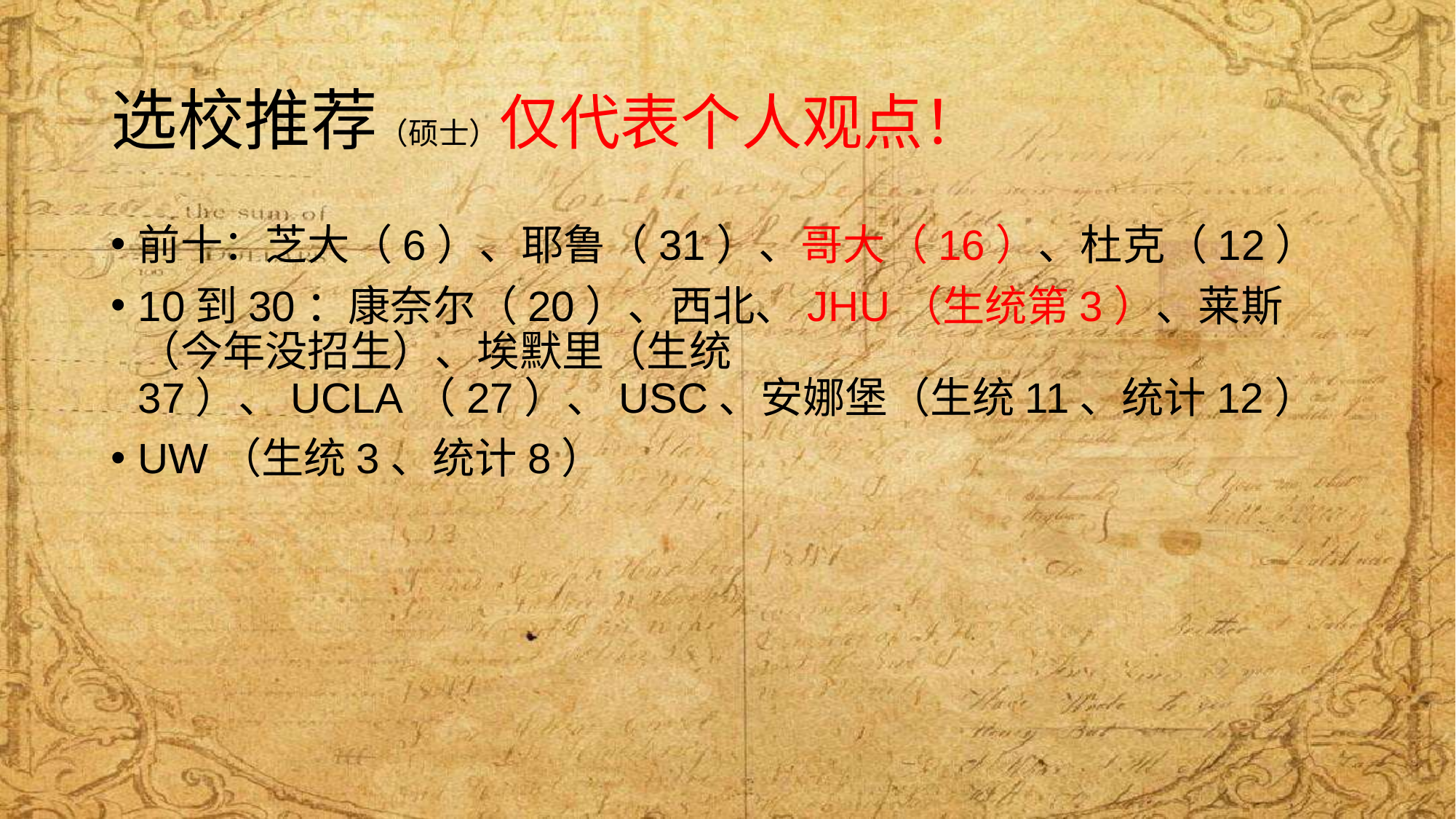

# 选校推荐（硕士）仅代表个人观点！
前十：芝大（6）、耶鲁（31）、哥大（16）、杜克（12）
10到30：康奈尔（20）、西北、JHU（生统第3）、莱斯（今年没招生）、埃默里（生统37）、UCLA（27）、USC、安娜堡（生统11、统计12）
UW（生统3、统计8）